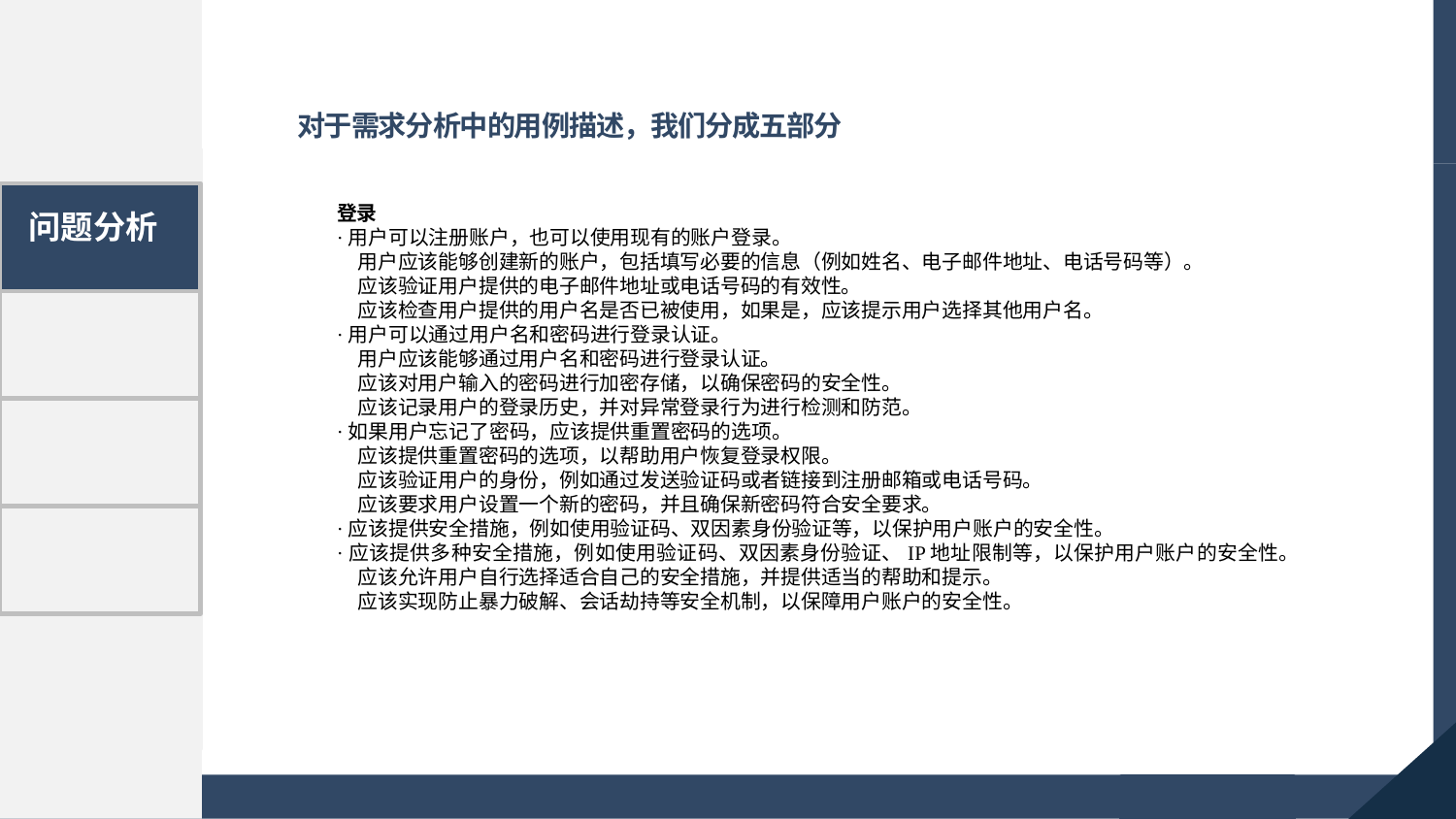

对于需求分析中的用例描述，我们分成五部分

登录
·用户可以注册账户，也可以使用现有的账户登录。
用户应该能够创建新的账户，包括填写必要的信息（例如姓名、电子邮件地址、电话号码等）。
应该验证用户提供的电子邮件地址或电话号码的有效性。
应该检查用户提供的用户名是否已被使用，如果是，应该提示用户选择其他用户名。
·用户可以通过用户名和密码进行登录认证。
用户应该能够通过用户名和密码进行登录认证。
应该对用户输入的密码进行加密存储，以确保密码的安全性。
应该记录用户的登录历史，并对异常登录行为进行检测和防范。
·如果用户忘记了密码，应该提供重置密码的选项。
应该提供重置密码的选项，以帮助用户恢复登录权限。
应该验证用户的身份，例如通过发送验证码或者链接到注册邮箱或电话号码。
应该要求用户设置一个新的密码，并且确保新密码符合安全要求。
·应该提供安全措施，例如使用验证码、双因素身份验证等，以保护用户账户的安全性。
·应该提供多种安全措施，例如使用验证码、双因素身份验证、IP地址限制等，以保护用户账户的安全性。
应该允许用户自行选择适合自己的安全措施，并提供适当的帮助和提示。
应该实现防止暴力破解、会话劫持等安全机制，以保障用户账户的安全性。
问题分析